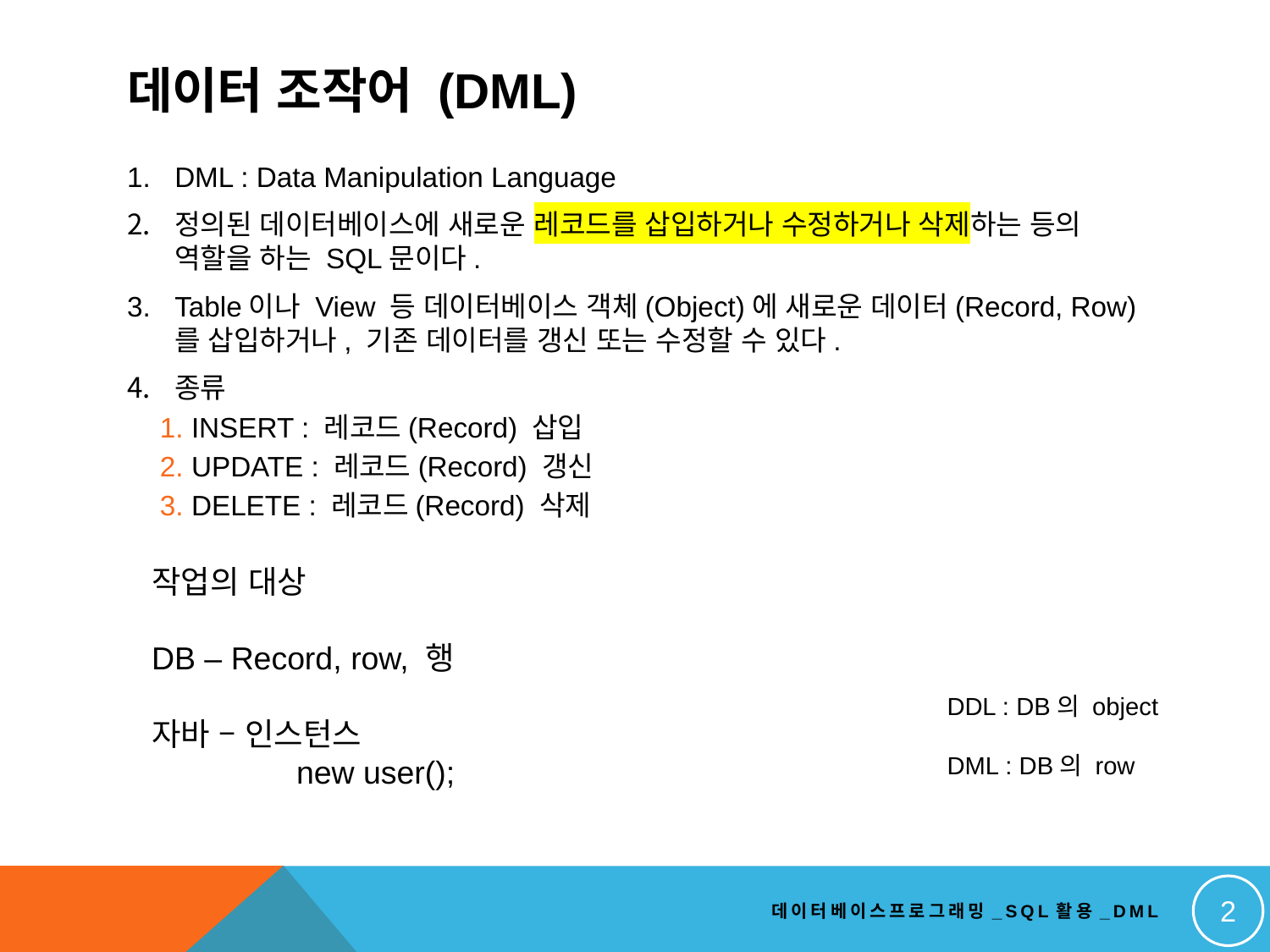

# 데이터 조작어 (dMl)
DML : Data Manipulation Language
정의된 데이터베이스에 새로운 레코드를 삽입하거나 수정하거나 삭제하는 등의 역할을 하는 SQL문이다.
Table이나 View 등 데이터베이스 객체(Object)에 새로운 데이터(Record, Row)를 삽입하거나, 기존 데이터를 갱신 또는 수정할 수 있다.
종류
 INSERT : 레코드(Record) 삽입
 UPDATE : 레코드(Record) 갱신
 DELETE : 레코드(Record) 삭제
작업의 대상

DB – Record, row, 행

자바 – 인스턴스
	  new user();
DDL : DB의 object

DML : DB의 row
2
데이터베이스프로그래밍_SQL활용_DML